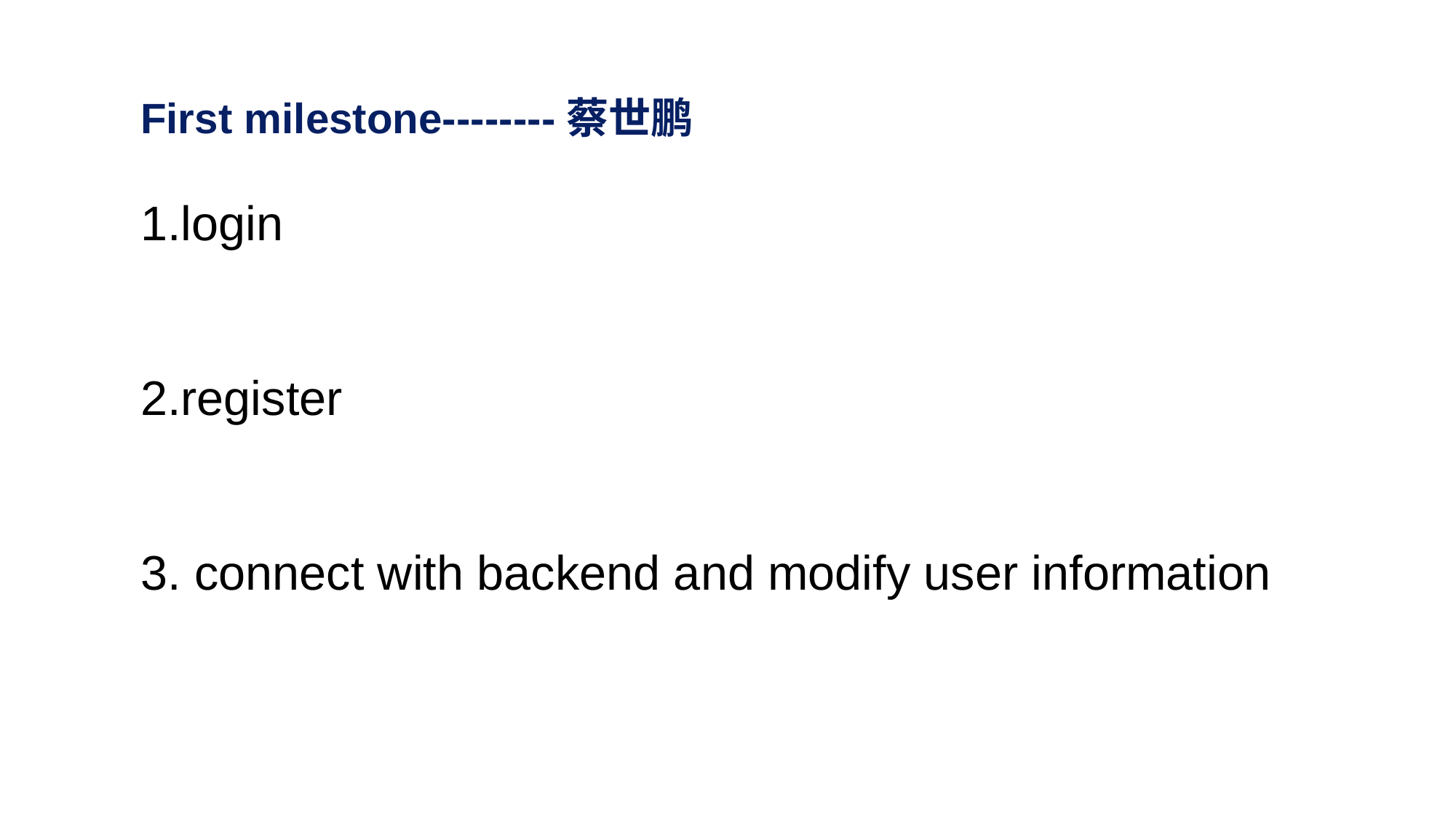

# First milestone--------蔡世鹏
1.login

2.register

3. connect with backend and modify user information